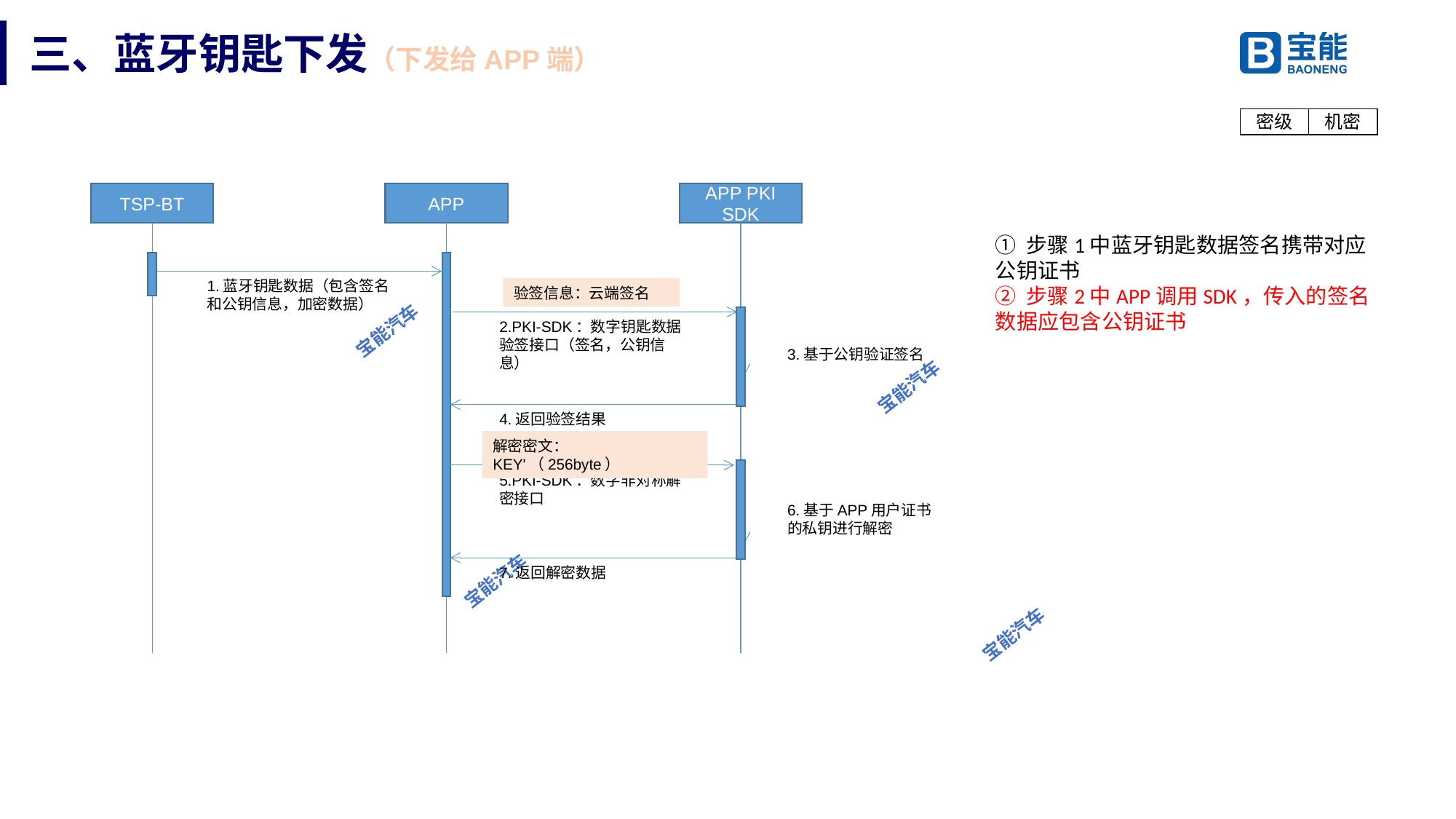

# 三、蓝牙钥匙下发（下发给APP端）
TSP-BT
APP
APP PKI SDK
① 步骤1中蓝牙钥匙数据签名携带对应公钥证书
② 步骤2中APP调用SDK，传入的签名数据应包含公钥证书

1.蓝牙钥匙数据（包含签名和公钥信息，加密数据）
验签信息：云端签名

2.PKI-SDK：数字钥匙数据验签接口（签名，公钥信息）
3.基于公钥验证签名
4.返回验签结果
解密密文：KEY'（256byte）

5.PKI-SDK：数字非对称解密接口
6.基于APP用户证书
的私钥进行解密
7.返回解密数据
14